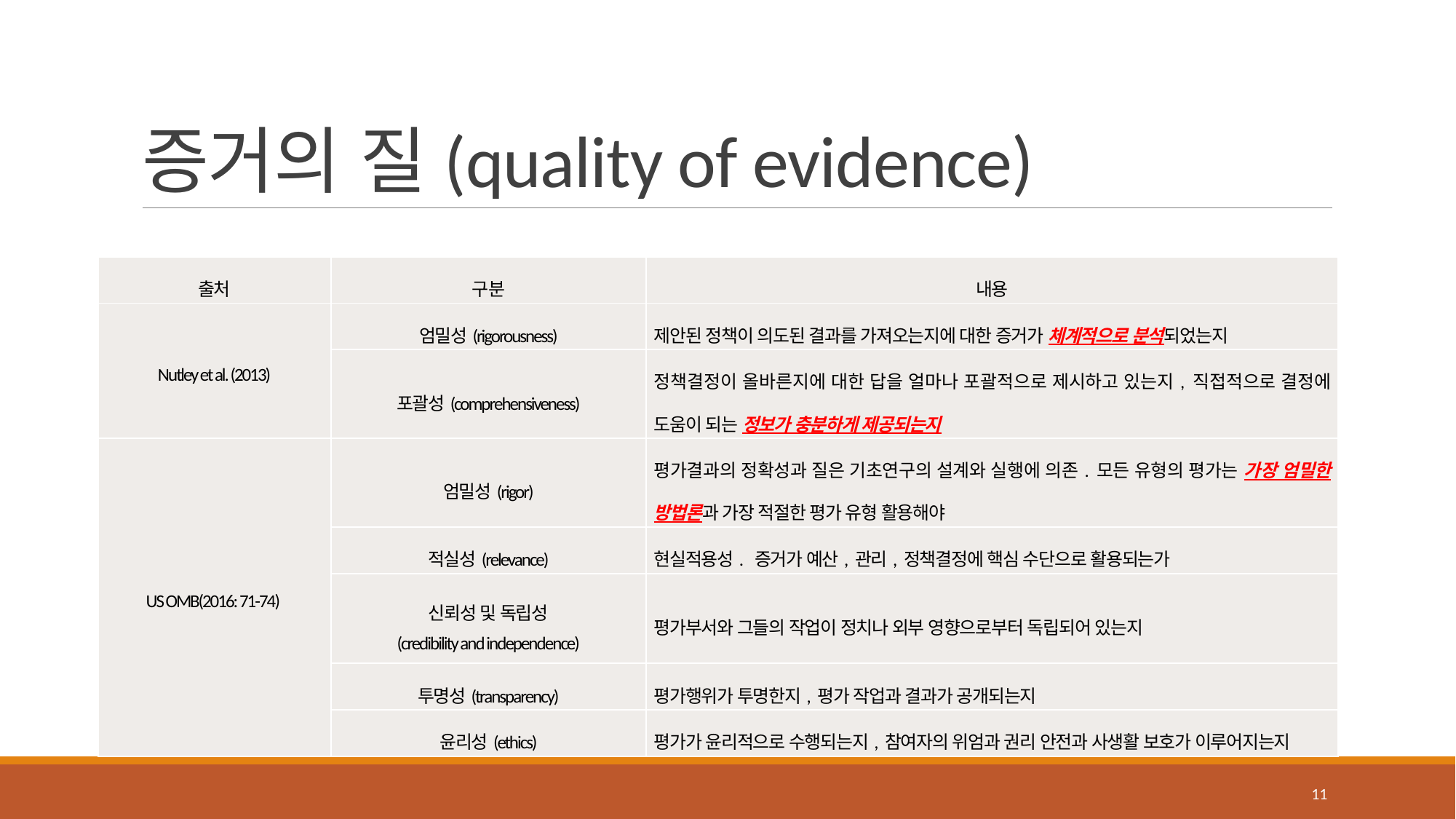

# 증거의 질(quality of evidence)
| 출처 | 구분 | 내용 |
| --- | --- | --- |
| Nutley et al. (2013) | 엄밀성(rigorousness) | 제안된 정책이 의도된 결과를 가져오는지에 대한 증거가 체계적으로 분석되었는지 |
|  | 포괄성(comprehensiveness) | 정책결정이 올바른지에 대한 답을 얼마나 포괄적으로 제시하고 있는지, 직접적으로 결정에 도움이 되는 정보가 충분하게 제공되는지 |
| US OMB(2016: 71-74) | 엄밀성(rigor) | 평가결과의 정확성과 질은 기초연구의 설계와 실행에 의존. 모든 유형의 평가는 가장 엄밀한 방법론과 가장 적절한 평가 유형 활용해야 |
|  | 적실성(relevance) | 현실적용성. 증거가 예산, 관리, 정책결정에 핵심 수단으로 활용되는가 |
|  | 신뢰성 및 독립성 (credibility and independence) | 평가부서와 그들의 작업이 정치나 외부 영향으로부터 독립되어 있는지 |
|  | 투명성(transparency) | 평가행위가 투명한지, 평가 작업과 결과가 공개되는지 |
|  | 윤리성(ethics) | 평가가 윤리적으로 수행되는지, 참여자의 위엄과 권리 안전과 사생활 보호가 이루어지는지 |
11